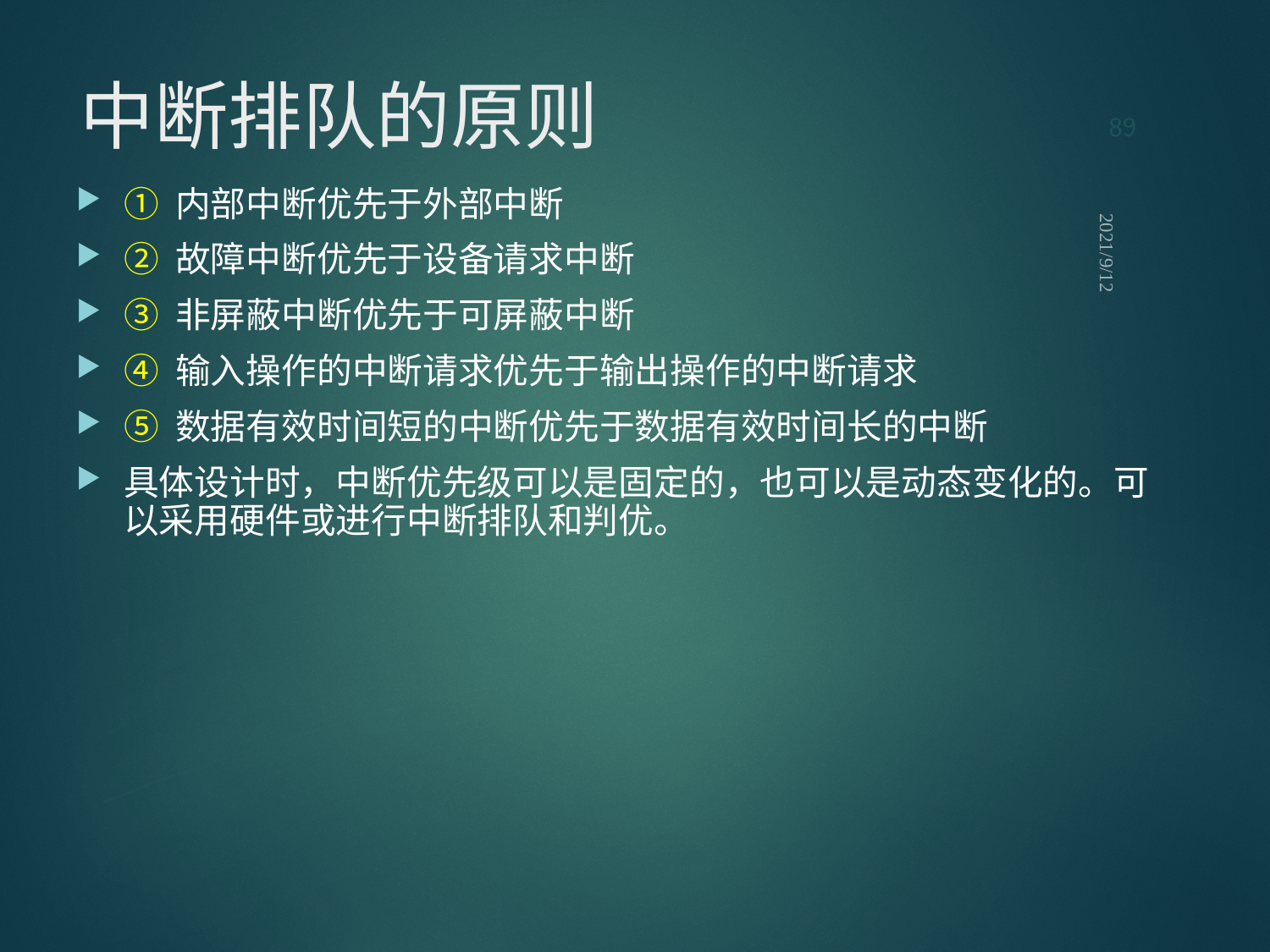

89
# 中断排队的原则
① 内部中断优先于外部中断
② 故障中断优先于设备请求中断
③ 非屏蔽中断优先于可屏蔽中断
④ 输入操作的中断请求优先于输出操作的中断请求
⑤ 数据有效时间短的中断优先于数据有效时间长的中断
具体设计时，中断优先级可以是固定的，也可以是动态变化的。可以采用硬件或进行中断排队和判优。
2021/9/12